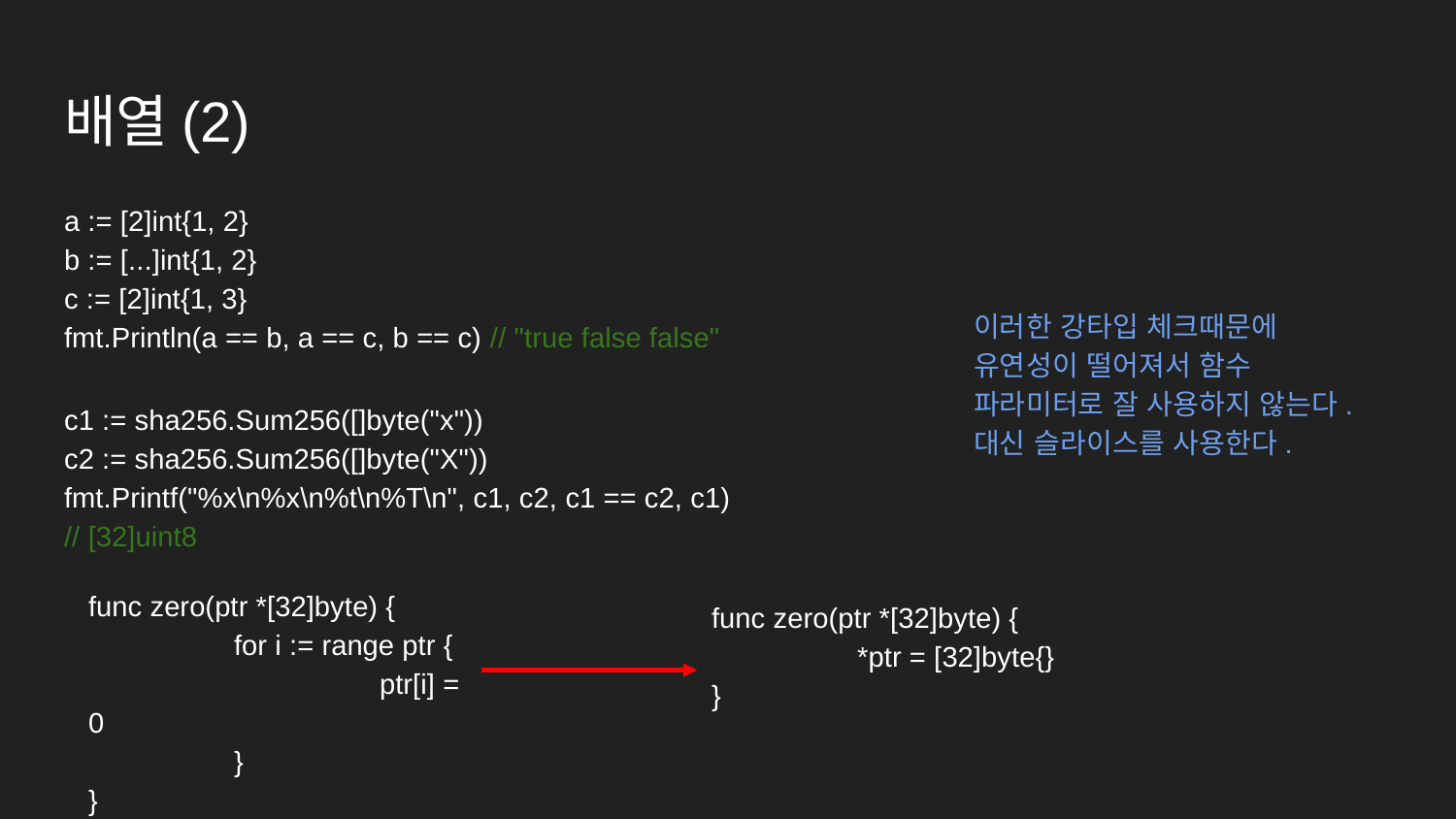

# 배열(2)
a := [2]int{1, 2}
b := [...]int{1, 2}
c := [2]int{1, 3}
fmt.Println(a == b, a == c, b == c) // "true false false"

이러한 강타입 체크때문에 유연성이 떨어져서 함수 파라미터로 잘 사용하지 않는다. 대신 슬라이스를 사용한다.

c1 := sha256.Sum256([]byte("x"))
c2 := sha256.Sum256([]byte("X"))
fmt.Printf("%x\n%x\n%t\n%T\n", c1, c2, c1 == c2, c1)
// [32]uint8

func zero(ptr *[32]byte) {
	for i := range ptr {
		ptr[i] = 0
	}
}

func zero(ptr *[32]byte) {
	*ptr = [32]byte{}
}